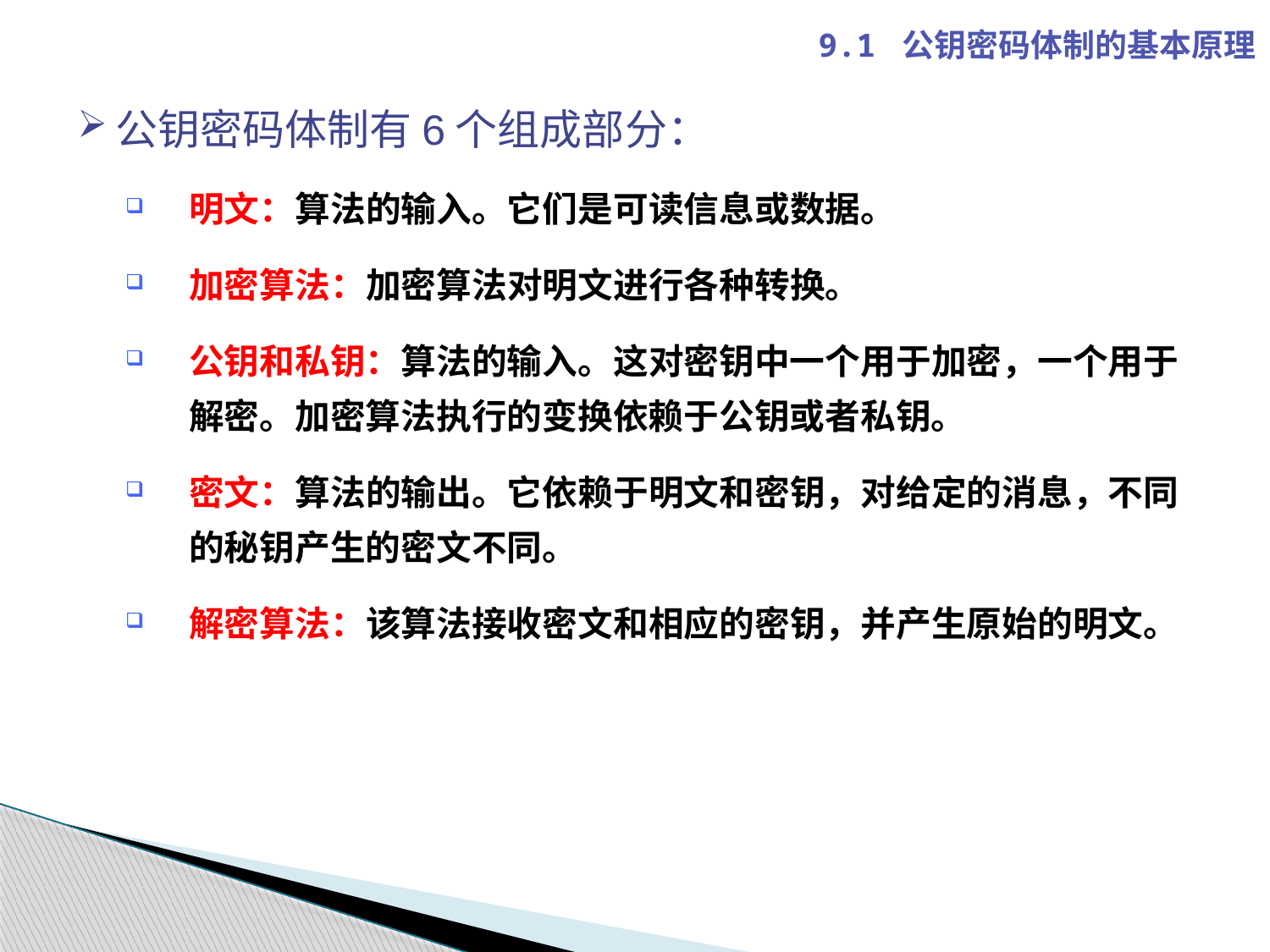

9.1 公钥密码体制的基本原理
公钥密码体制有6个组成部分：
明文：算法的输入。它们是可读信息或数据。
加密算法：加密算法对明文进行各种转换。
公钥和私钥：算法的输入。这对密钥中一个用于加密，一个用于解密。加密算法执行的变换依赖于公钥或者私钥。
密文：算法的输出。它依赖于明文和密钥，对给定的消息，不同的秘钥产生的密文不同。
解密算法：该算法接收密文和相应的密钥，并产生原始的明文。